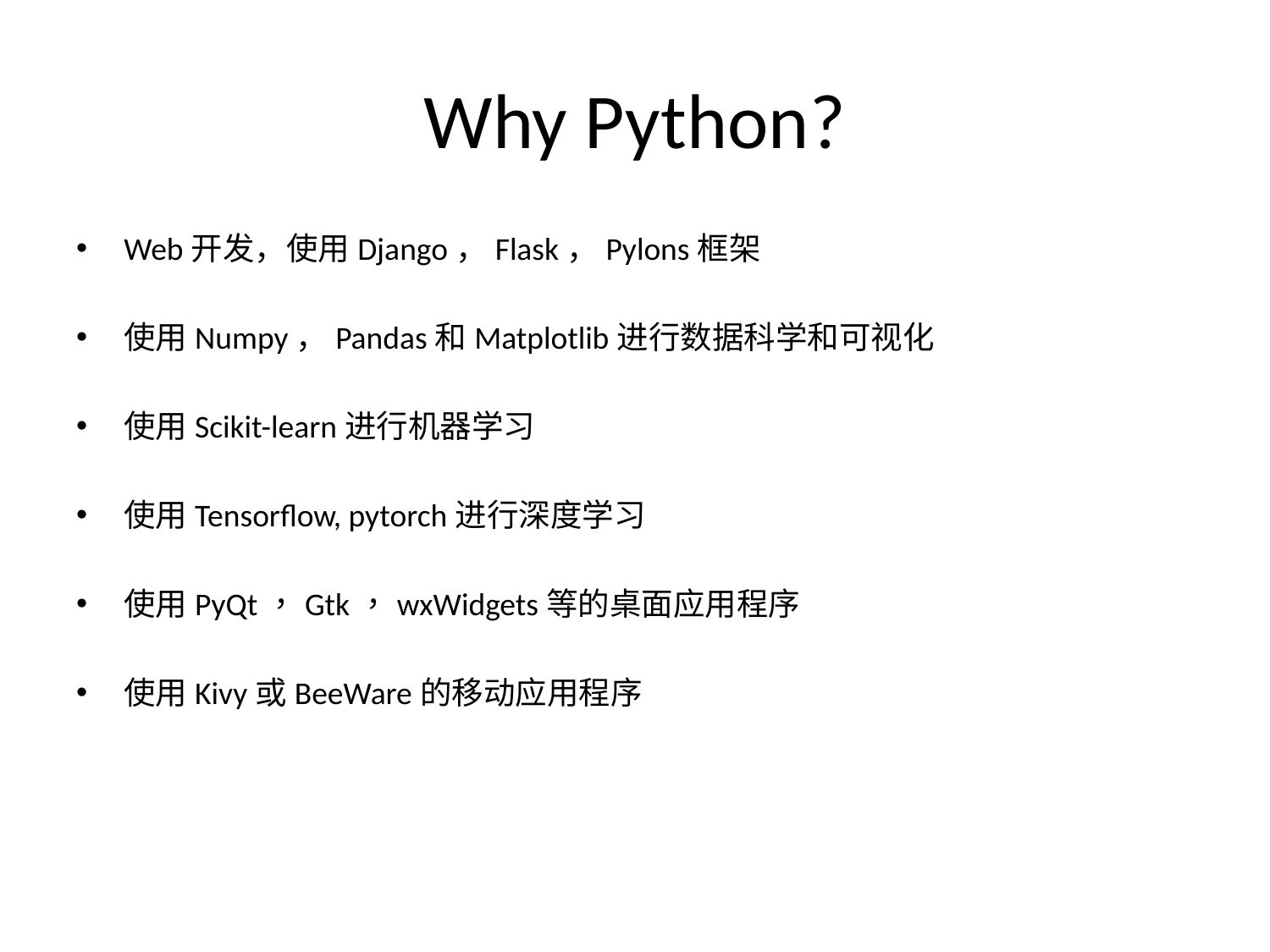

# Why Python?
Web开发，使用Django，Flask，Pylons框架

使用Numpy，Pandas和Matplotlib进行数据科学和可视化

使用Scikit-learn进行机器学习

使用Tensorflow, pytorch进行深度学习

使用PyQt，Gtk，wxWidgets等的桌面应用程序

使用Kivy或BeeWare的移动应用程序